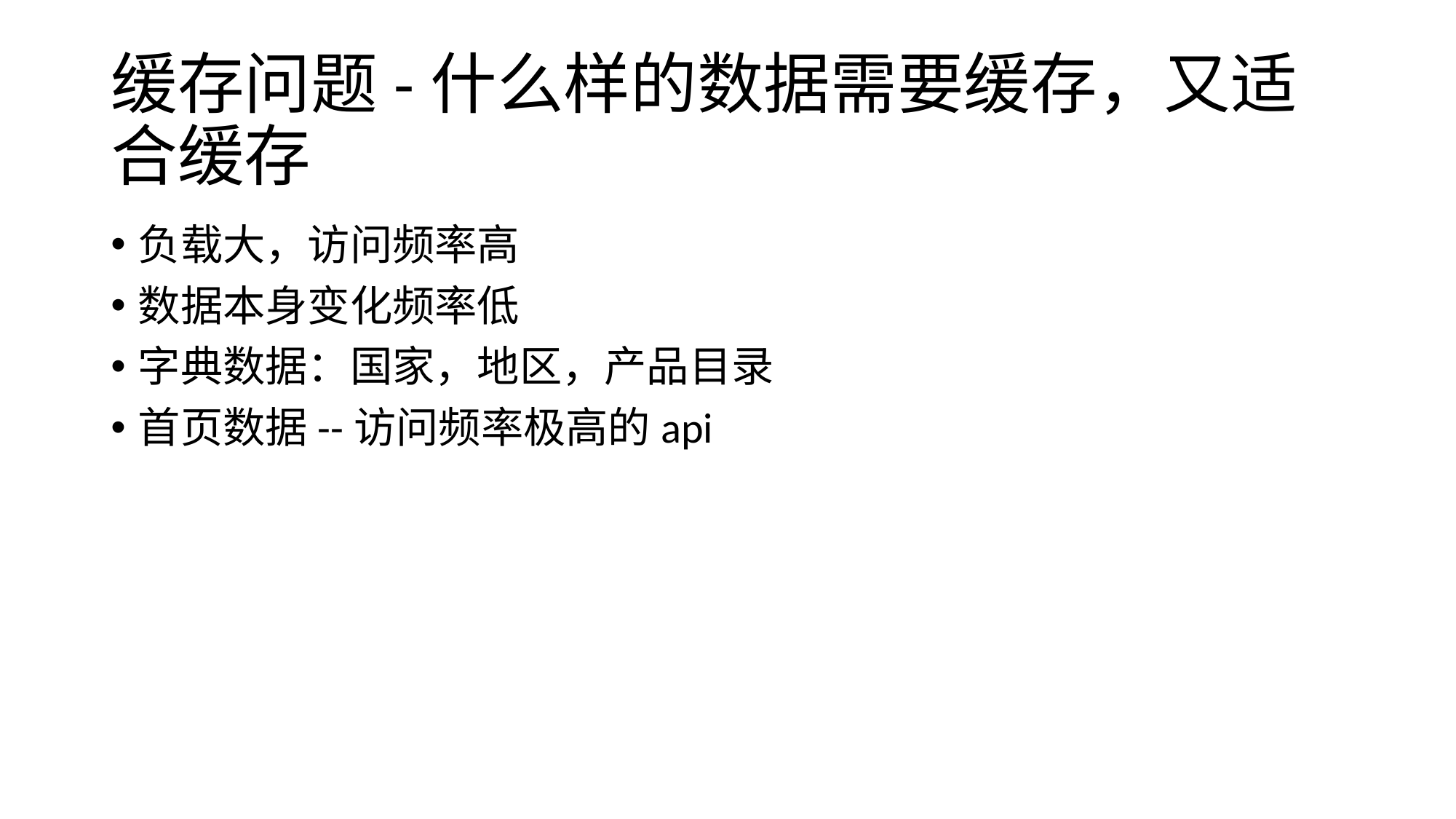

# 缓存问题-什么样的数据需要缓存，又适合缓存
负载大，访问频率高
数据本身变化频率低
字典数据：国家，地区，产品目录
首页数据--访问频率极高的api